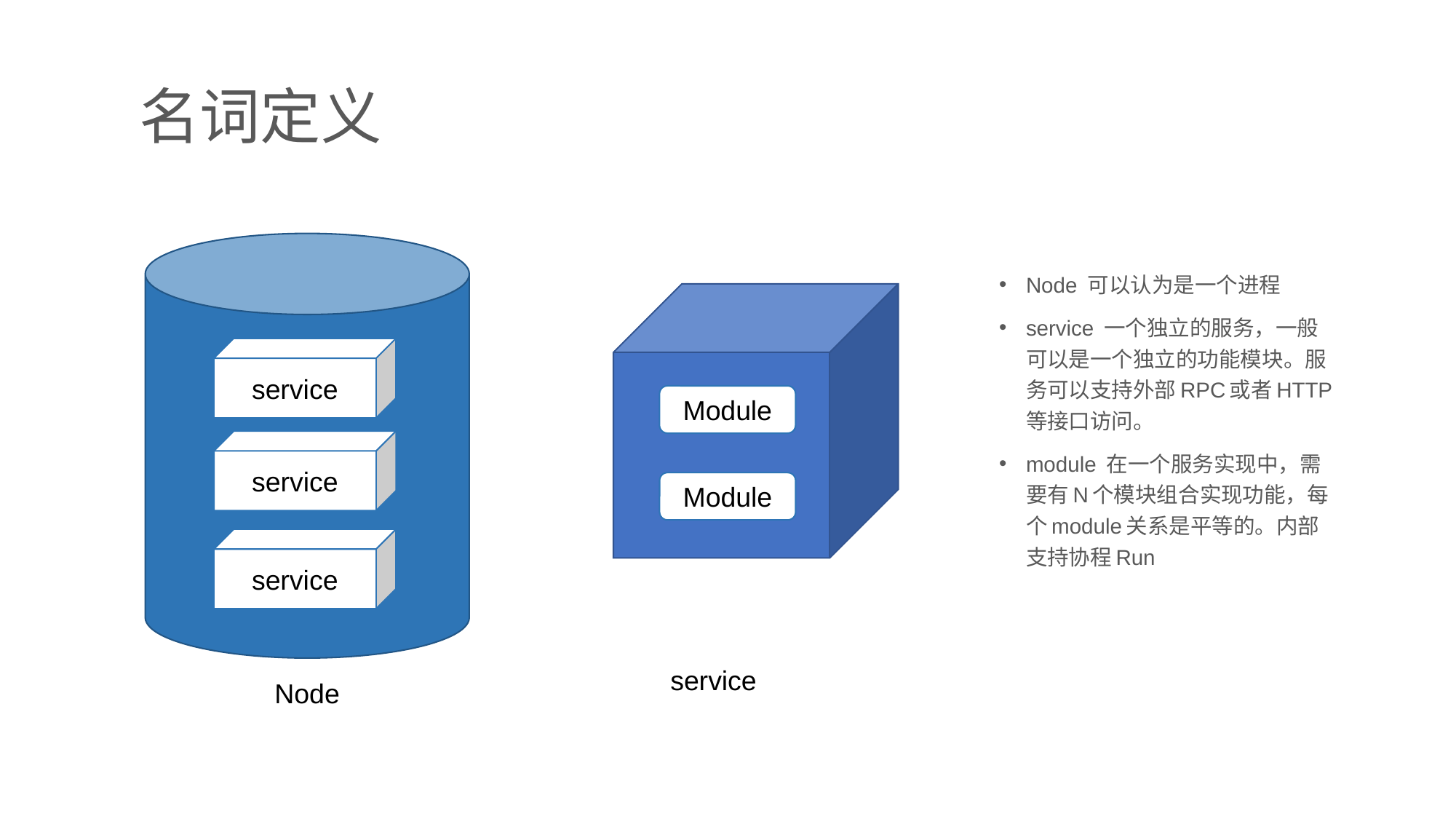

名词定义

Node 可以认为是一个进程
service 一个独立的服务，一般可以是一个独立的功能模块。服务可以支持外部RPC或者HTTP等接口访问。
module 在一个服务实现中，需要有N个模块组合实现功能，每个module关系是平等的。内部支持协程Run

service
Module
service
Module
service
service
Node